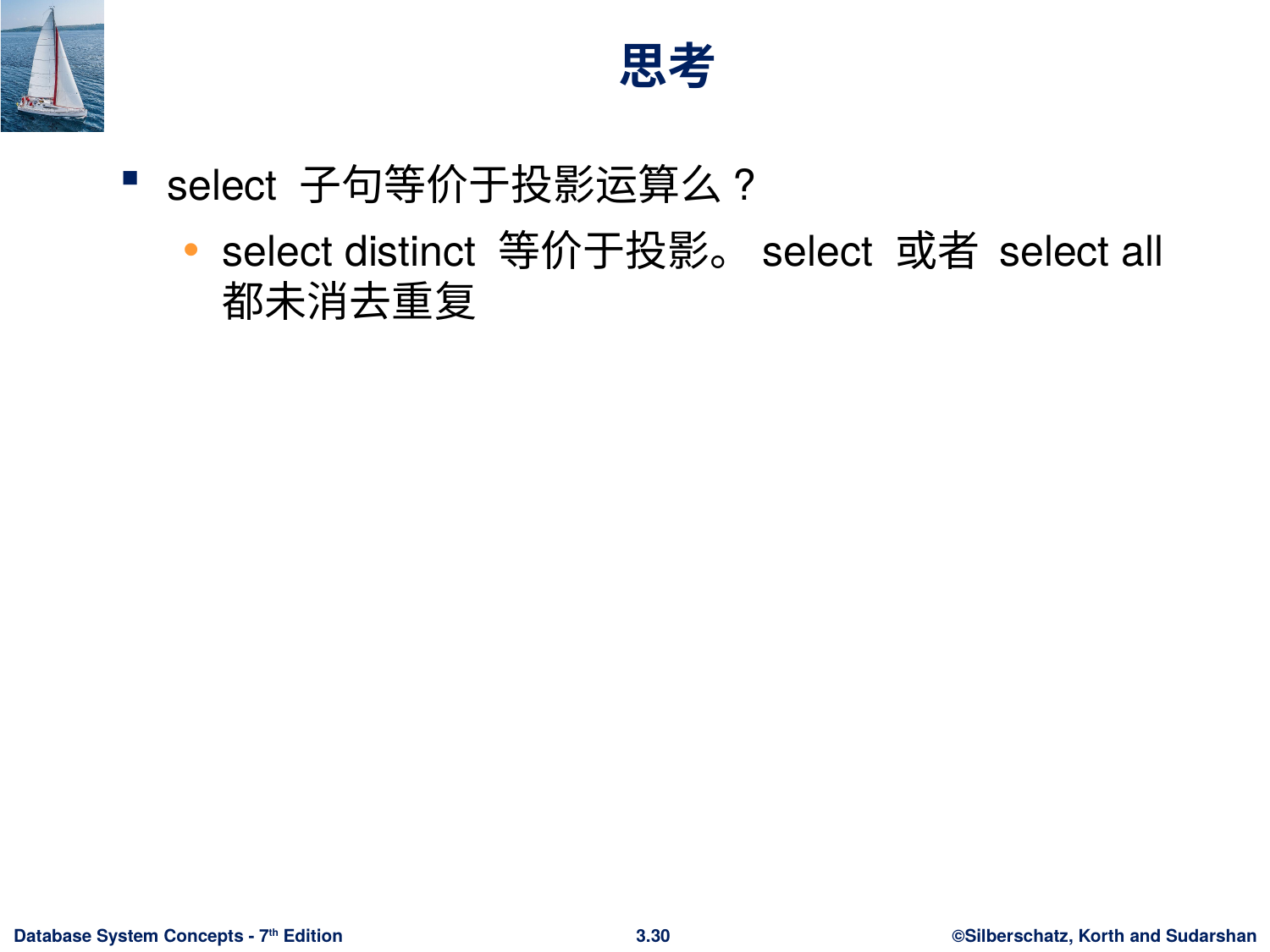

# 思考
select 子句等价于投影运算么?
select distinct 等价于投影。select 或者 select all都未消去重复